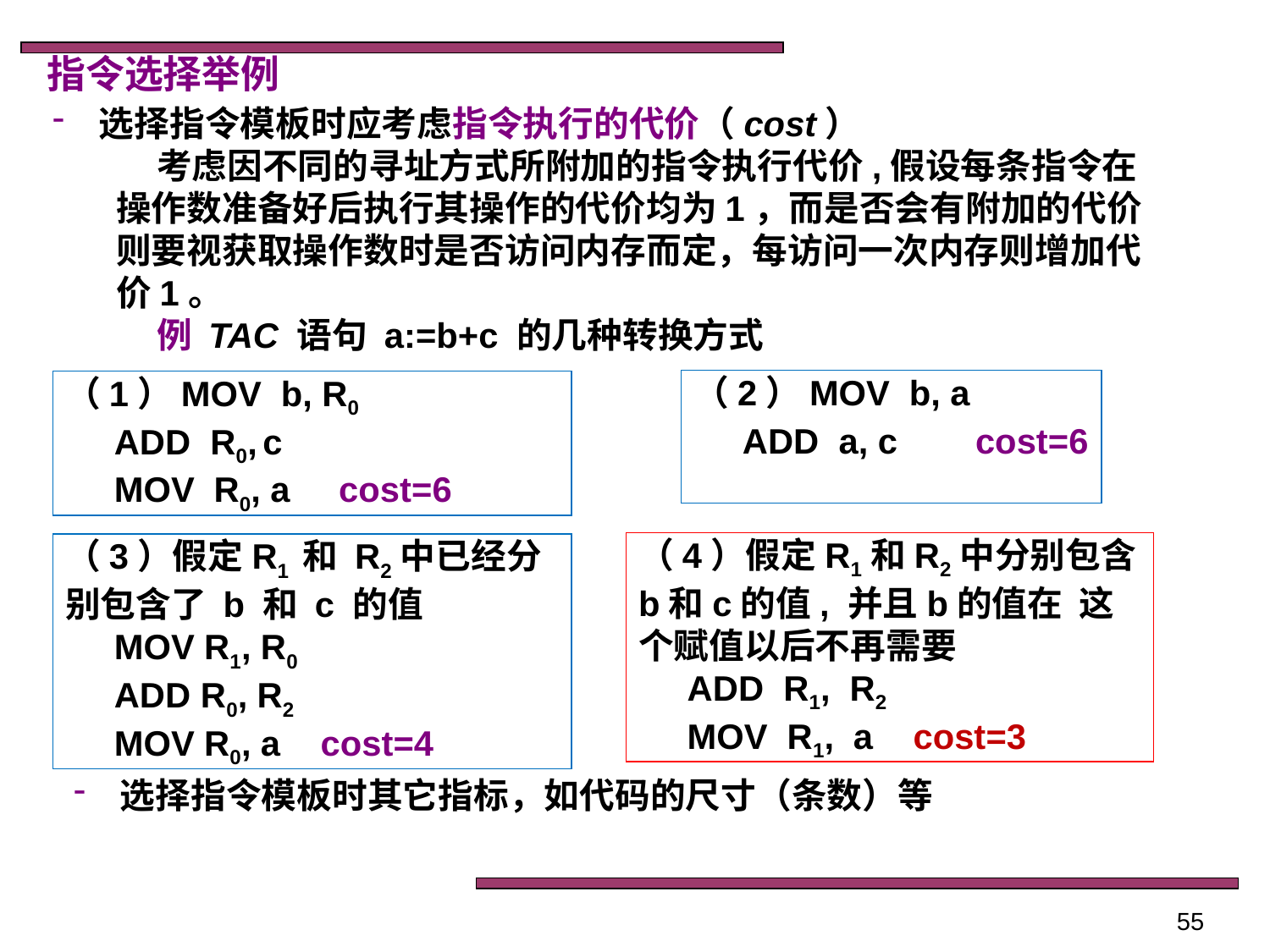

指令选择举例
 选择指令模板时应考虑指令执行的代价（cost）
    考虑因不同的寻址方式所附加的指令执行代价,假设每条指令在操作数准备好后执行其操作的代价均为1，而是否会有附加的代价则要视获取操作数时是否访问内存而定，每访问一次内存则增加代价1。
    例 TAC 语句 a:=b+c 的几种转换方式

（2）MOV  b, a
     ADD  a, c        cost=6

（1）MOV  b, R0
     ADD  R0, c
     MOV  R0, a     cost=6
（4）假定R1和R2中分别包含b和c的值, 并且b的值在  这个赋值以后不再需要
     ADD  R1,  R2
     MOV  R1,  a       cost=3
（3）假定R1 和 R2中已经分别包含了 b 和 c 的值
     MOV R1, R0
     ADD R0, R2
     MOV R0, a       cost=4
 选择指令模板时其它指标，如代码的尺寸（条数）等
55